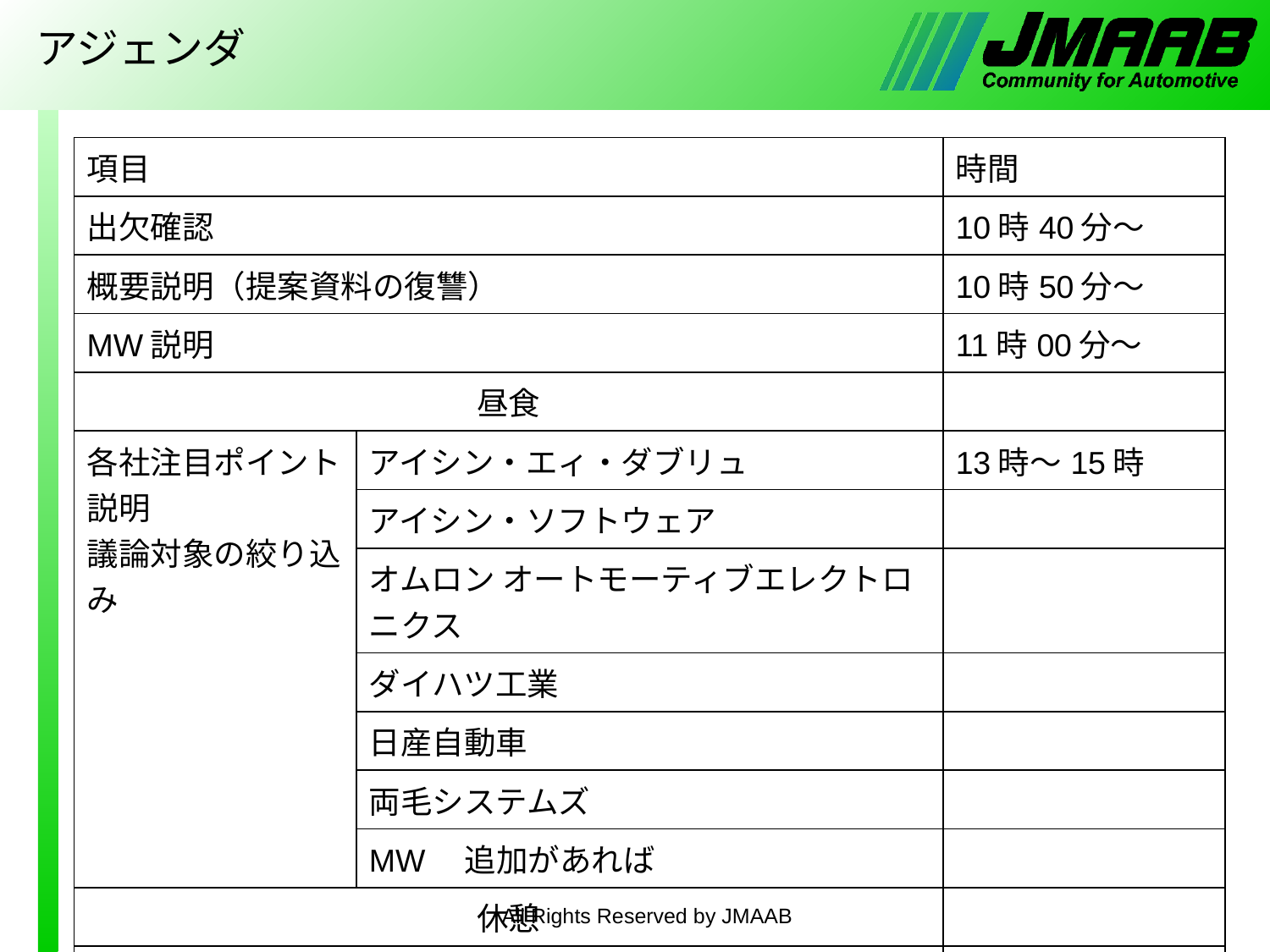

# アジェンダ
| 項目 |  | 時間 |
| --- | --- | --- |
| 出欠確認 |  | 10時40分～ |
| 概要説明（提案資料の復讐） |  | 10時50分～ |
| MW説明 |  | 11時00分～ |
| 昼食 |  |  |
| 各社注目ポイント説明 議論対象の絞り込み | アイシン・エィ・ダブリュ | 13時～15時 |
|  | アイシン・ソフトウェア |  |
|  | オムロン オートモーティブエレクトロニクス |  |
|  | ダイハツ工業 |  |
|  | 日産自動車 |  |
|  | 両毛システムズ |  |
|  | MW　追加があれば |  |
| 休憩 |  |  |
| 進め方、宿題割振り |  | 15時～ |